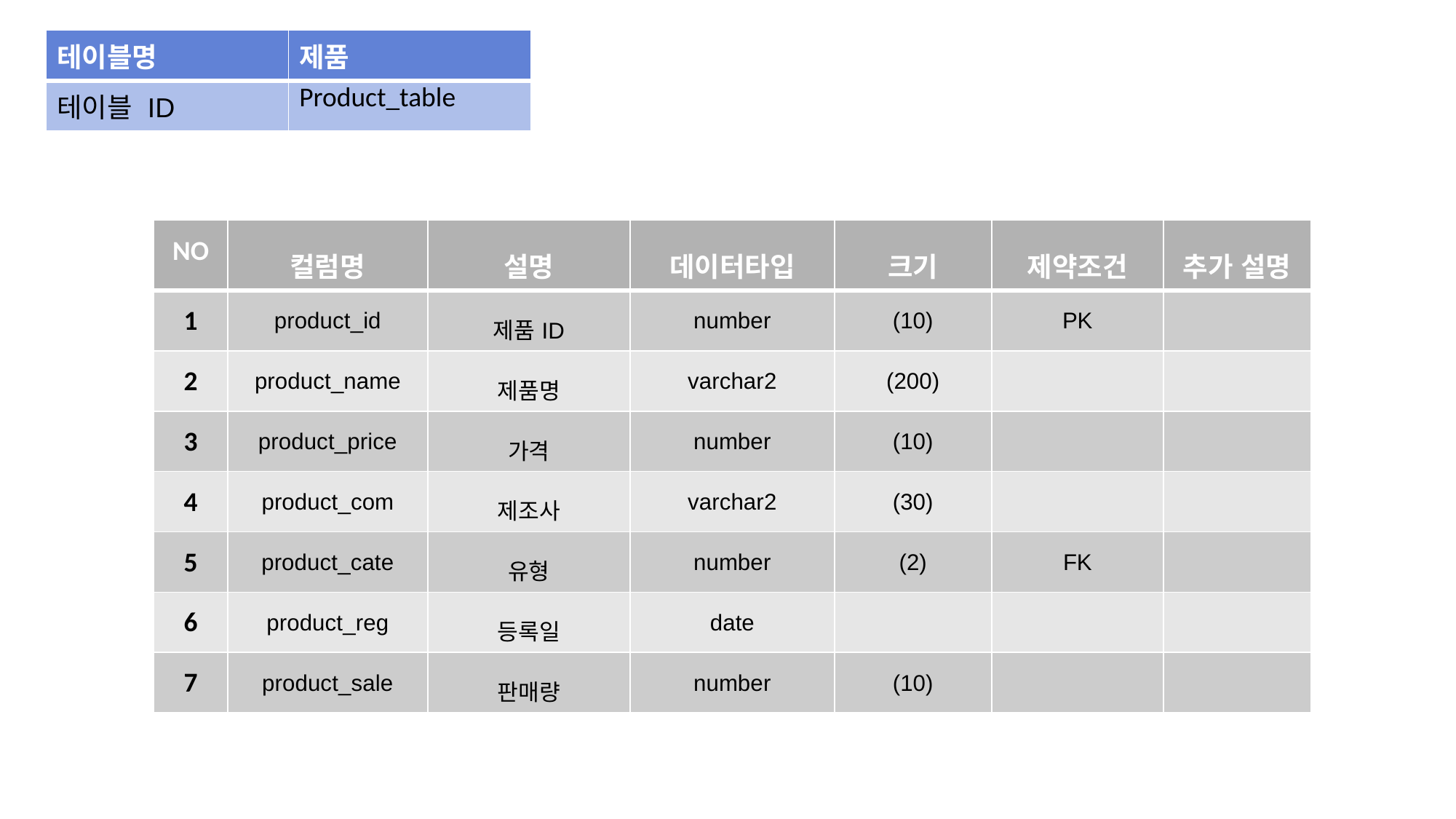

| 테이블명 | 제품 |
| --- | --- |
| 테이블 ID | Product\_table |
| NO | 컬럼명 | 설명 | 데이터타입 | 크기 | 제약조건 | 추가 설명 |
| --- | --- | --- | --- | --- | --- | --- |
| 1 | product\_id | 제품ID | number | (10) | PK |  |
| 2 | product\_name | 제품명 | varchar2 | (200) |  |  |
| 3 | product\_price | 가격 | number | (10) |  |  |
| 4 | product\_com | 제조사 | varchar2 | (30) |  |  |
| 5 | product\_cate | 유형 | number | (2) | FK |  |
| 6 | product\_reg | 등록일 | date |  |  |  |
| 7 | product\_sale | 판매량 | number | (10) |  |  |